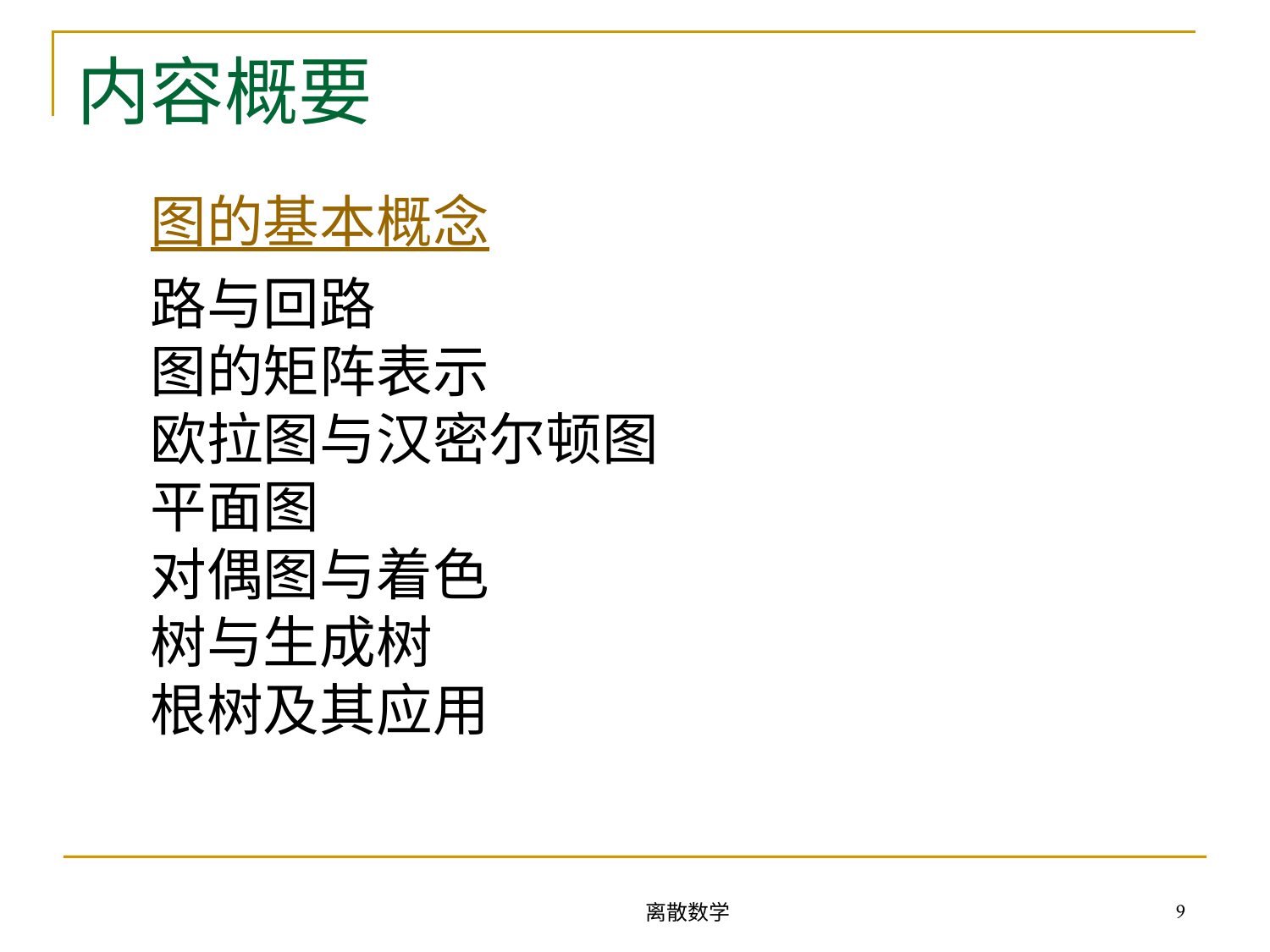

内容概要
图的基本概念
路与回路
图的矩阵表示
欧拉图与汉密尔顿图
平面图
对偶图与着色
树与生成树
根树及其应用

离散数学
9